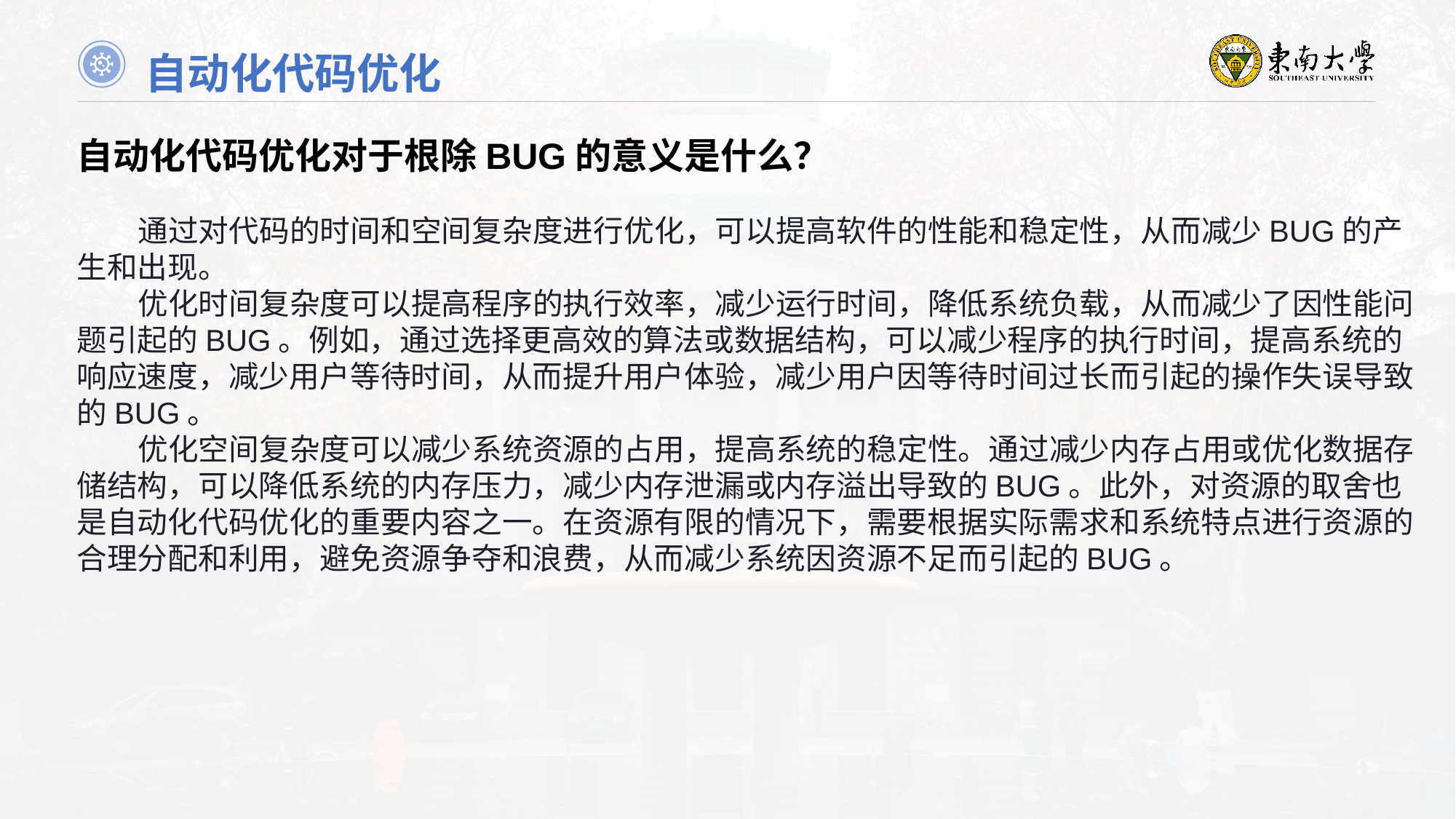

自动化代码优化
自动化代码优化对于根除BUG的意义是什么？
        通过对代码的时间和空间复杂度进行优化，可以提高软件的性能和稳定性，从而减少BUG的产生和出现。
        优化时间复杂度可以提高程序的执行效率，减少运行时间，降低系统负载，从而减少了因性能问题引起的BUG。例如，通过选择更高效的算法或数据结构，可以减少程序的执行时间，提高系统的响应速度，减少用户等待时间，从而提升用户体验，减少用户因等待时间过长而引起的操作失误导致的BUG。
        优化空间复杂度可以减少系统资源的占用，提高系统的稳定性。通过减少内存占用或优化数据存储结构，可以降低系统的内存压力，减少内存泄漏或内存溢出导致的BUG。此外，对资源的取舍也是自动化代码优化的重要内容之一。在资源有限的情况下，需要根据实际需求和系统特点进行资源的合理分配和利用，避免资源争夺和浪费，从而减少系统因资源不足而引起的BUG。